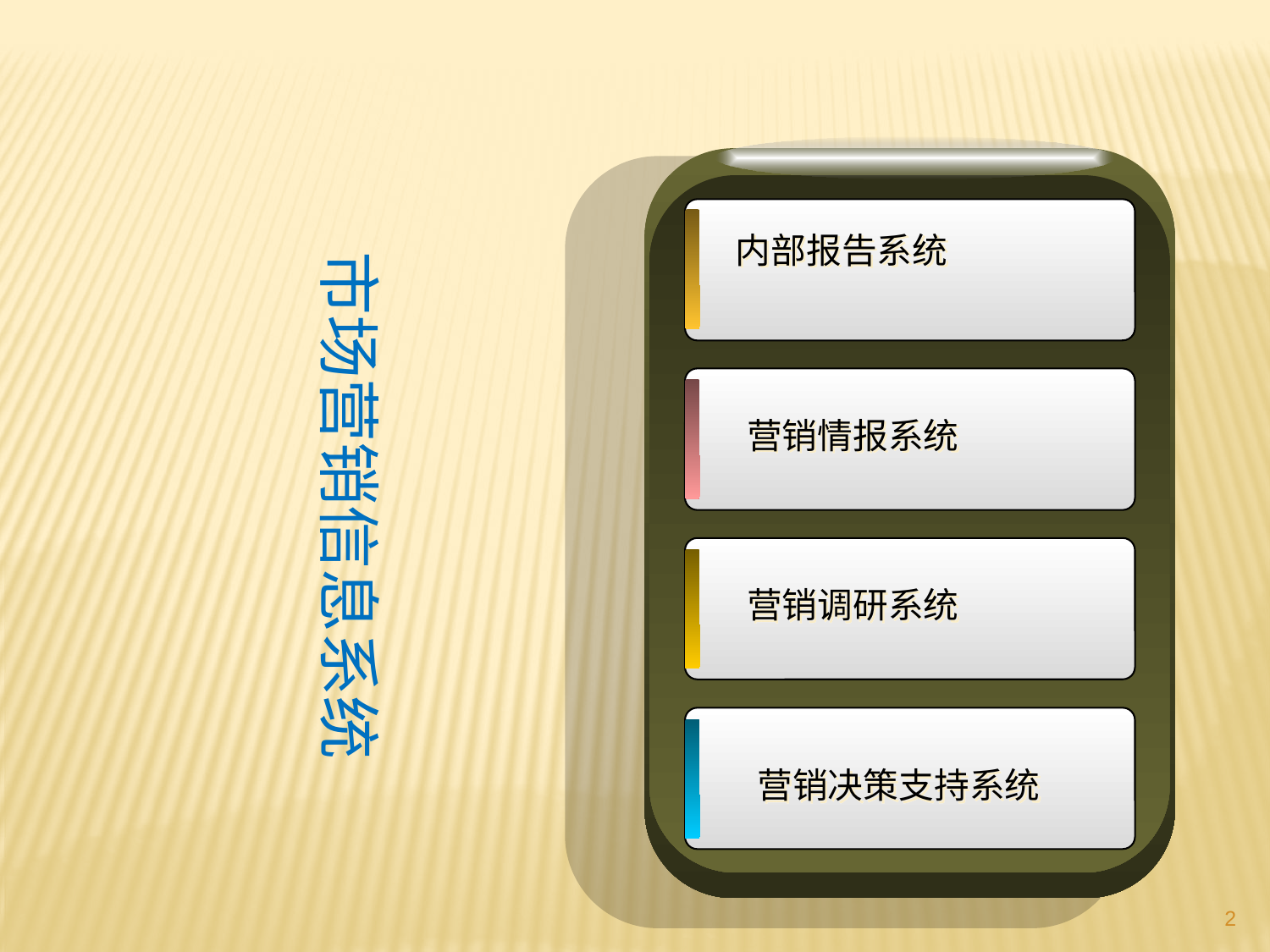

市场营销信息系统

内部报告系统

营销情报系统

营销调研系统

营销决策支持系统

2